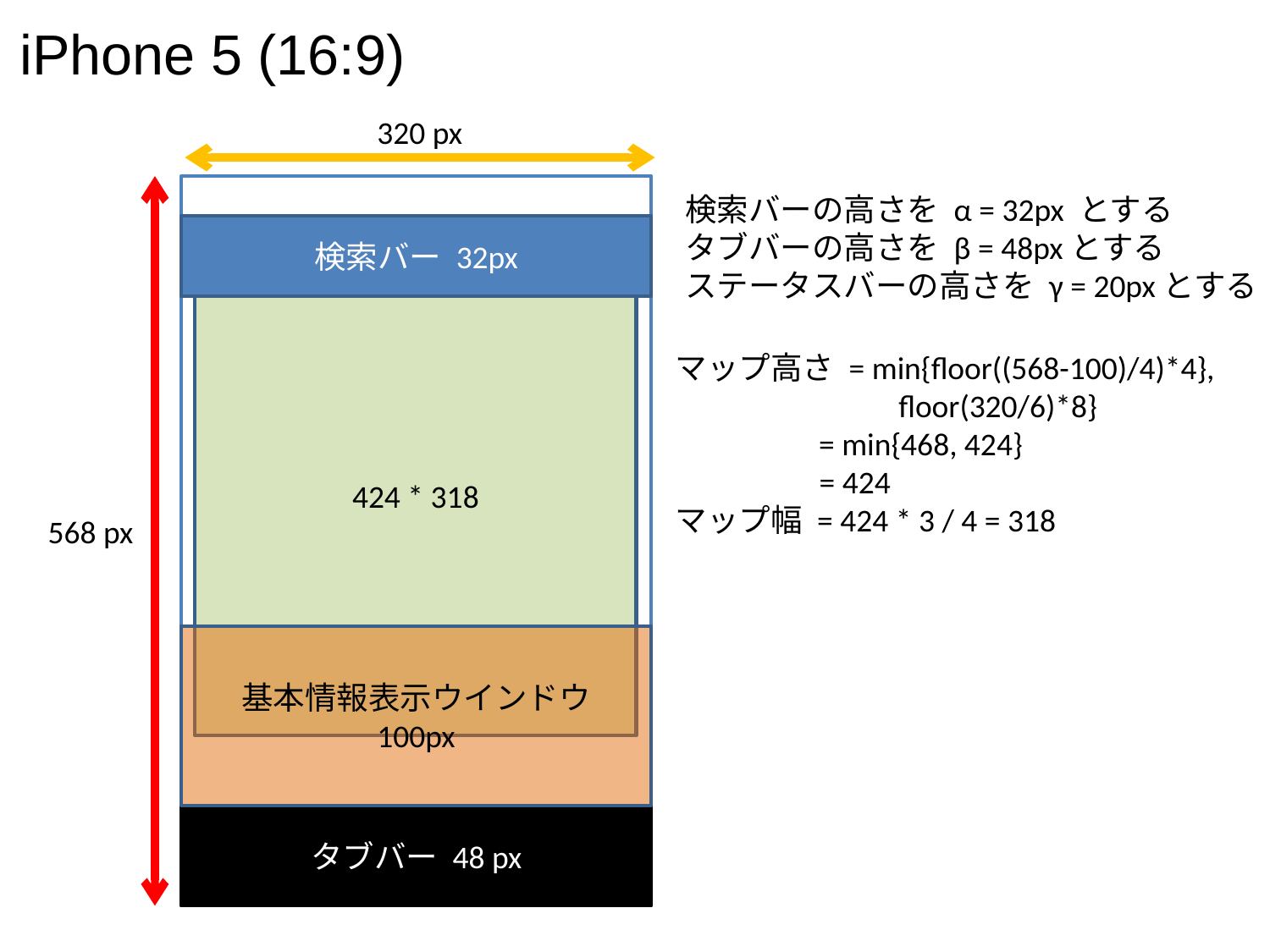

# iPhone 5 (16:9)
320 px

検索バーの高さを α = 32px とする
タブバーの高さを β = 48pxとする
ステータスバーの高さを γ = 20pxとする
検索バー 32px
424 * 318
マップ高さ = min{floor((568-100)/4)*4},
                               floor(320/6)*8}
                    = min{468, 424}
                    = 424
マップ幅 = 424 * 3 / 4 = 318
568 px
基本情報表示ウインドウ
100px
タブバー 48 px